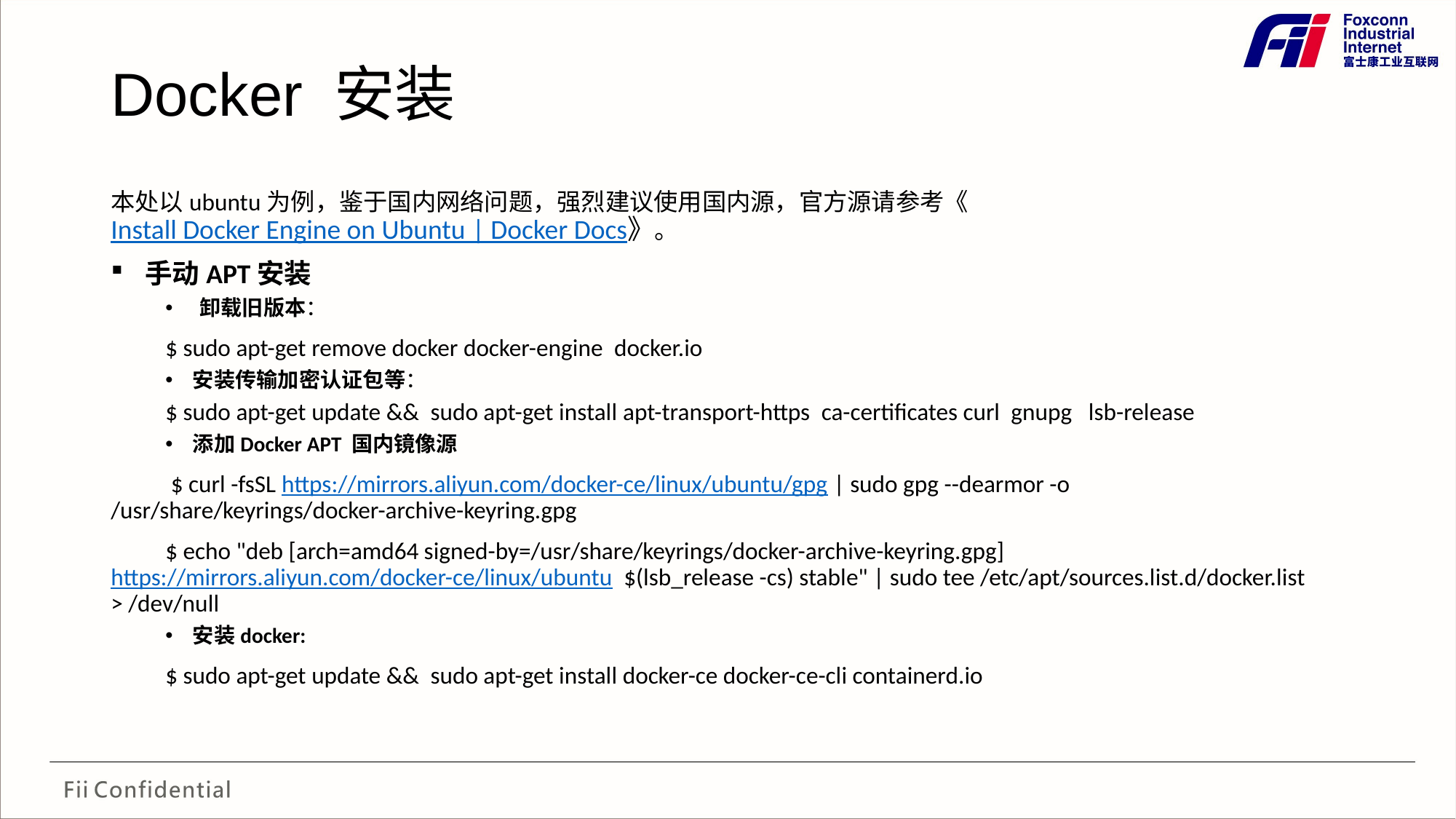

# Docker 安装
本处以ubuntu为例，鉴于国内网络问题，强烈建议使用国内源，官方源请参考《Install Docker Engine on Ubuntu | Docker Docs》。
手动APT安装
卸载旧版本：
          $ sudo apt-get remove docker docker-engine  docker.io
安装传输加密认证包等：
$ sudo apt-get update &&  sudo apt-get install apt-transport-https  ca-certificates curl  gnupg   lsb-release
添加Docker APT 国内镜像源
           $ curl -fsSL https://mirrors.aliyun.com/docker-ce/linux/ubuntu/gpg | sudo gpg --dearmor -o /usr/share/keyrings/docker-archive-keyring.gpg
          $ echo "deb [arch=amd64 signed-by=/usr/share/keyrings/docker-archive-keyring.gpg] https://mirrors.aliyun.com/docker-ce/linux/ubuntu  $(lsb_release -cs) stable" | sudo tee /etc/apt/sources.list.d/docker.list > /dev/null
安装docker:
          $ sudo apt-get update &&  sudo apt-get install docker-ce docker-ce-cli containerd.io